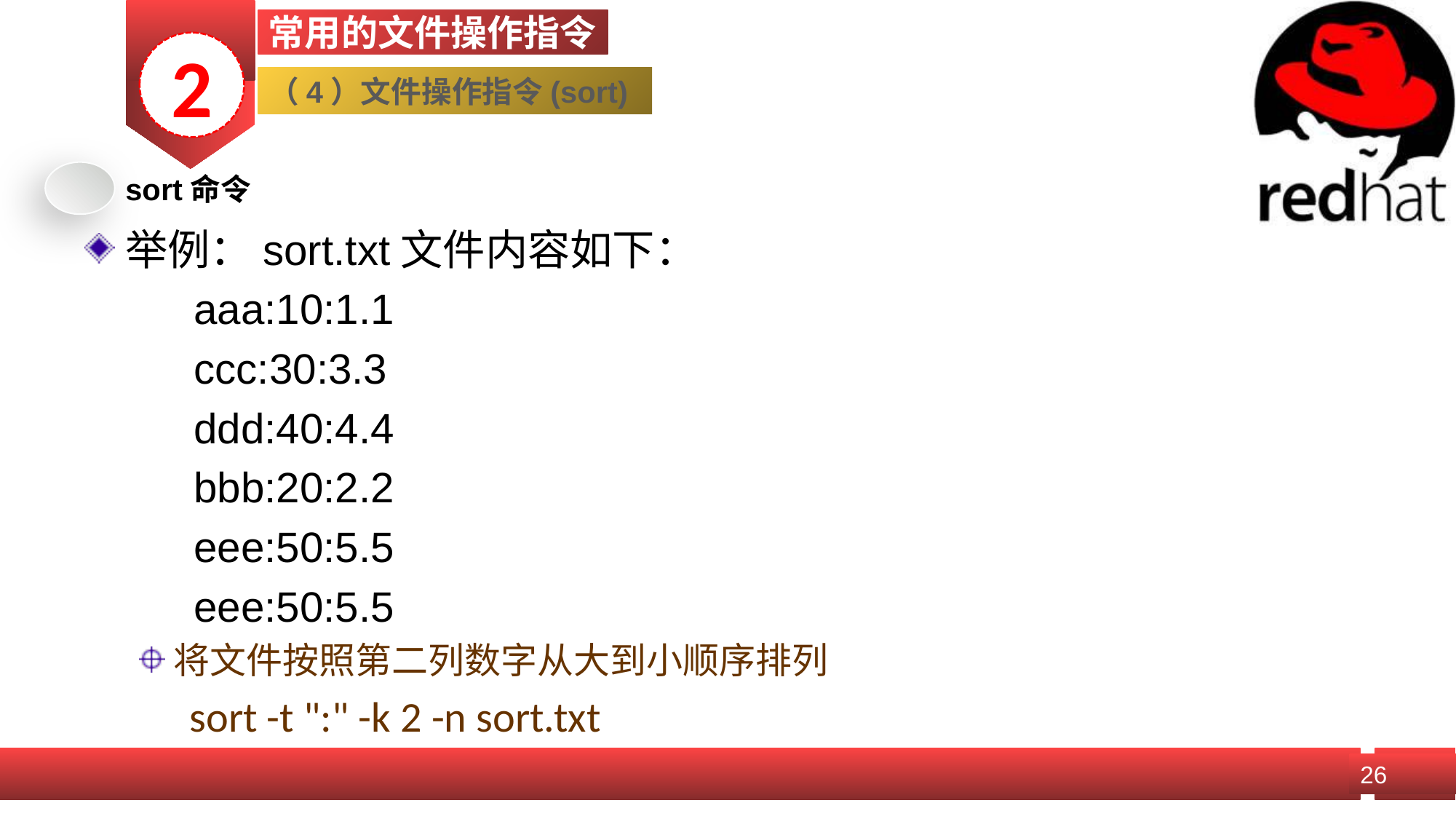

常用的文件操作指令
2
（4）文件操作指令(sort)

sort命令
举例：sort.txt文件内容如下：
	aaa:10:1.1
	ccc:30:3.3
	ddd:40:4.4
	bbb:20:2.2
	eee:50:5.5
	eee:50:5.5
将文件按照第二列数字从大到小顺序排列
      sort -t ":" -k 2 -n sort.txt